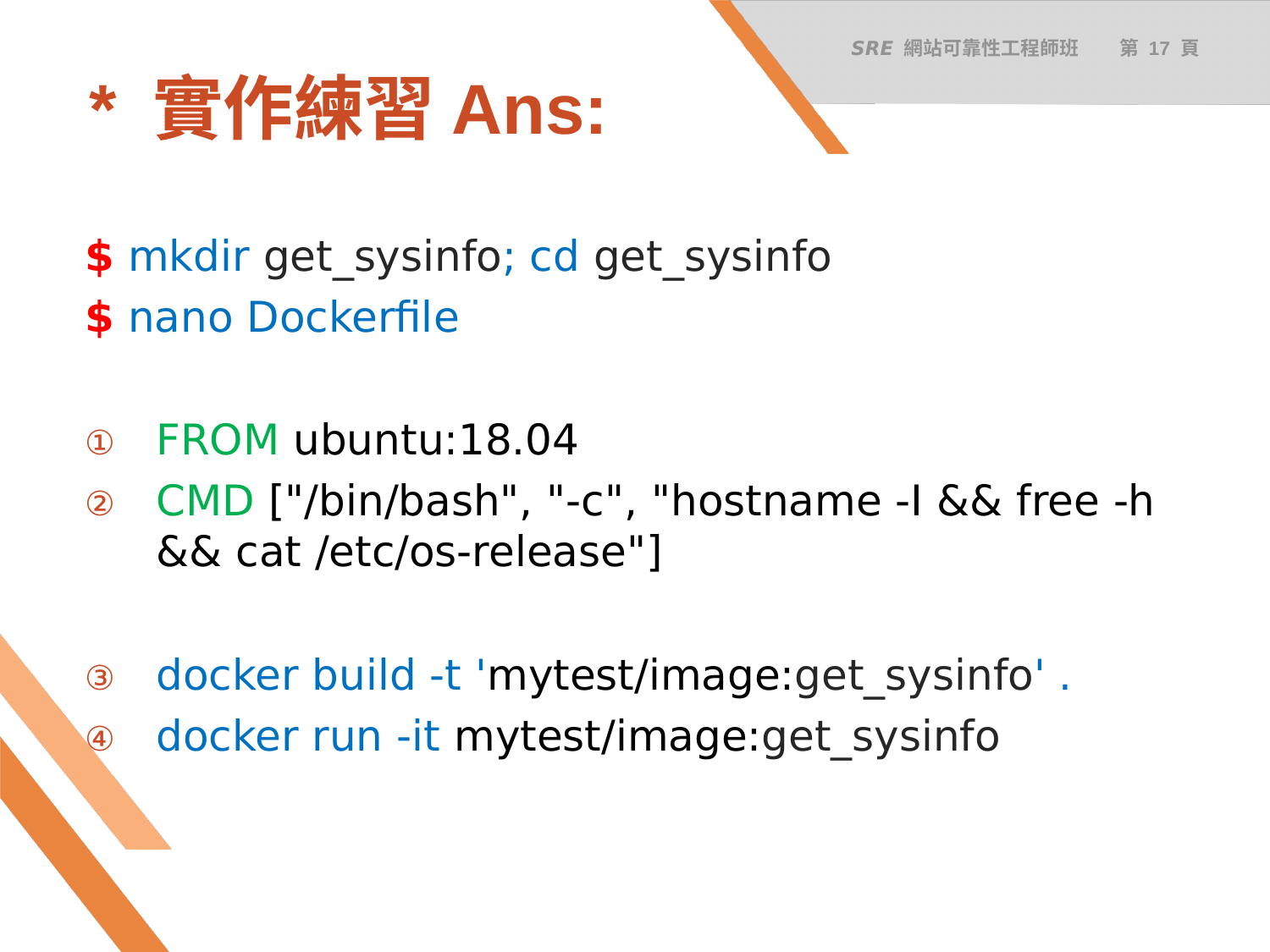

SRE 網站可靠性工程師班
第 17 頁
# * 實作練習Ans:
$ mkdir get_sysinfo; cd get_sysinfo
$ nano Dockerfile

FROM ubuntu:18.04
CMD ["/bin/bash", "-c", "hostname -I && free -h && cat /etc/os-release"]

docker build -t 'mytest/image:get_sysinfo' .
docker run -it mytest/image:get_sysinfo